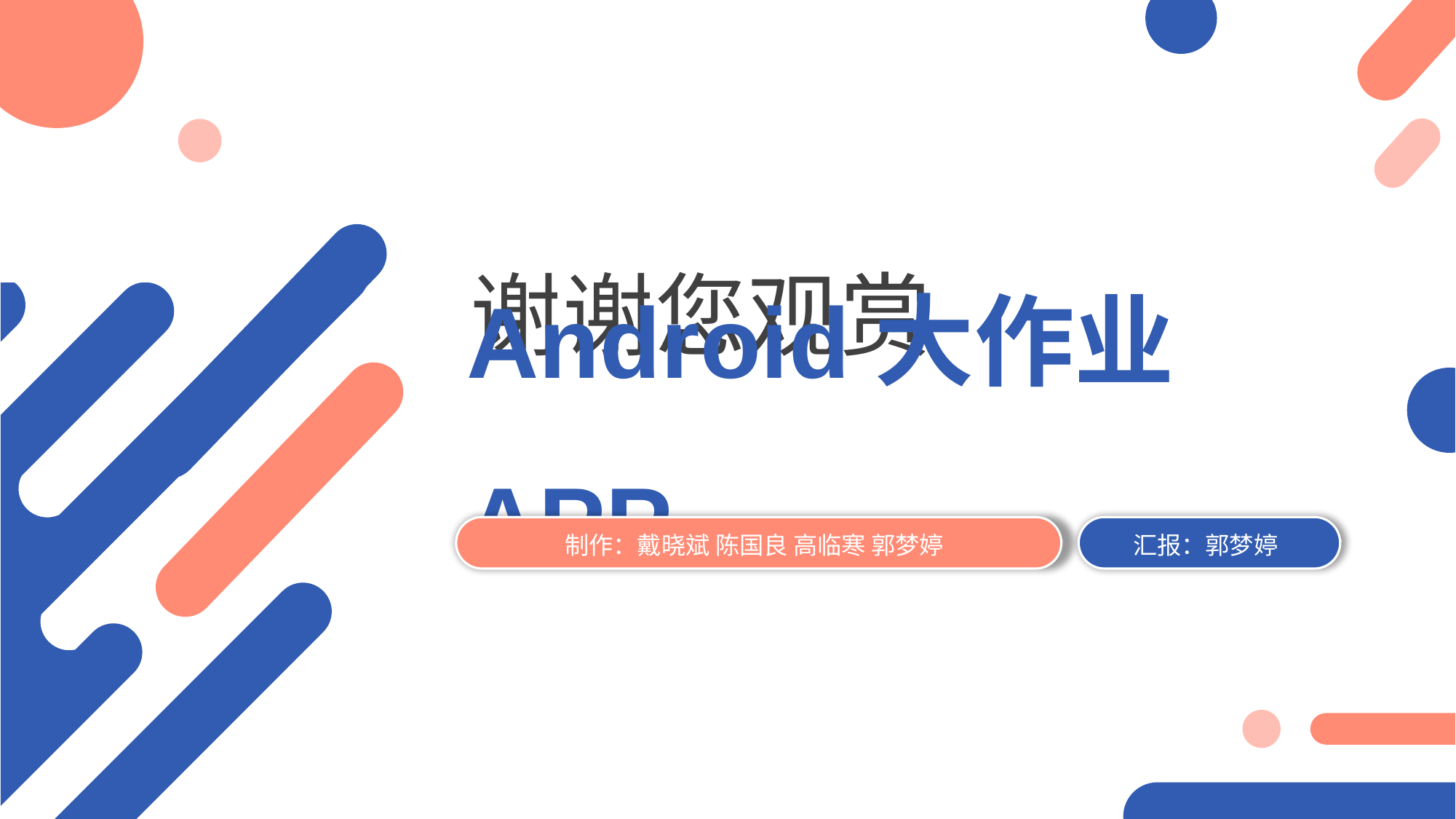

谢谢您观赏
Android大作业APP

制作：戴晓斌 陈国良 高临寒 郭梦婷
汇报：郭梦婷